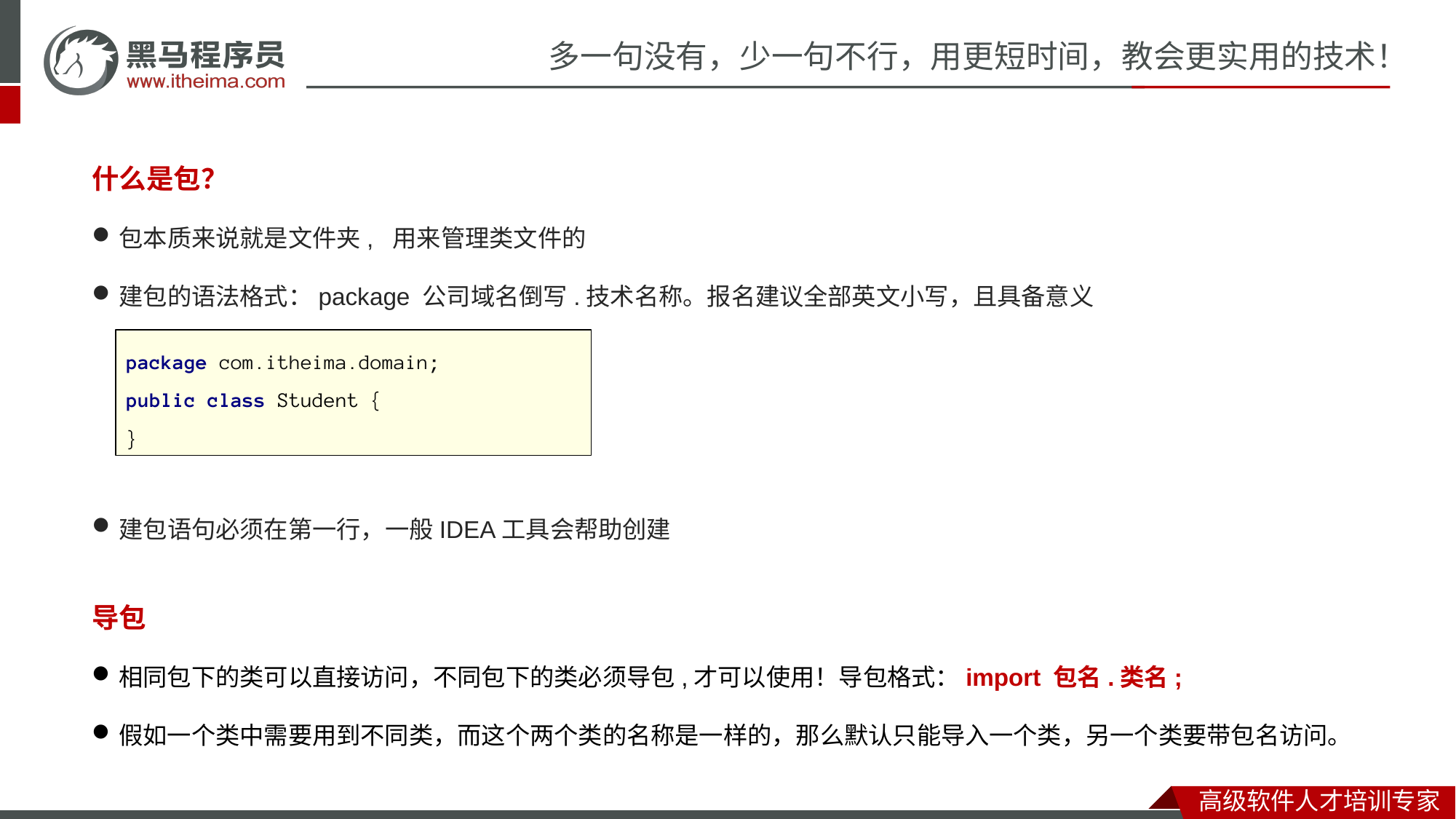

什么是包？
包本质来说就是文件夹,  用来管理类文件的
建包的语法格式：package 公司域名倒写.技术名称。报名建议全部英文小写，且具备意义

建包语句必须在第一行，一般IDEA工具会帮助创建

package com.itheima.domain;
public class Student {
}
导包
相同包下的类可以直接访问，不同包下的类必须导包,才可以使用！导包格式：import 包名.类名;
假如一个类中需要用到不同类，而这个两个类的名称是一样的，那么默认只能导入一个类，另一个类要带包名访问。